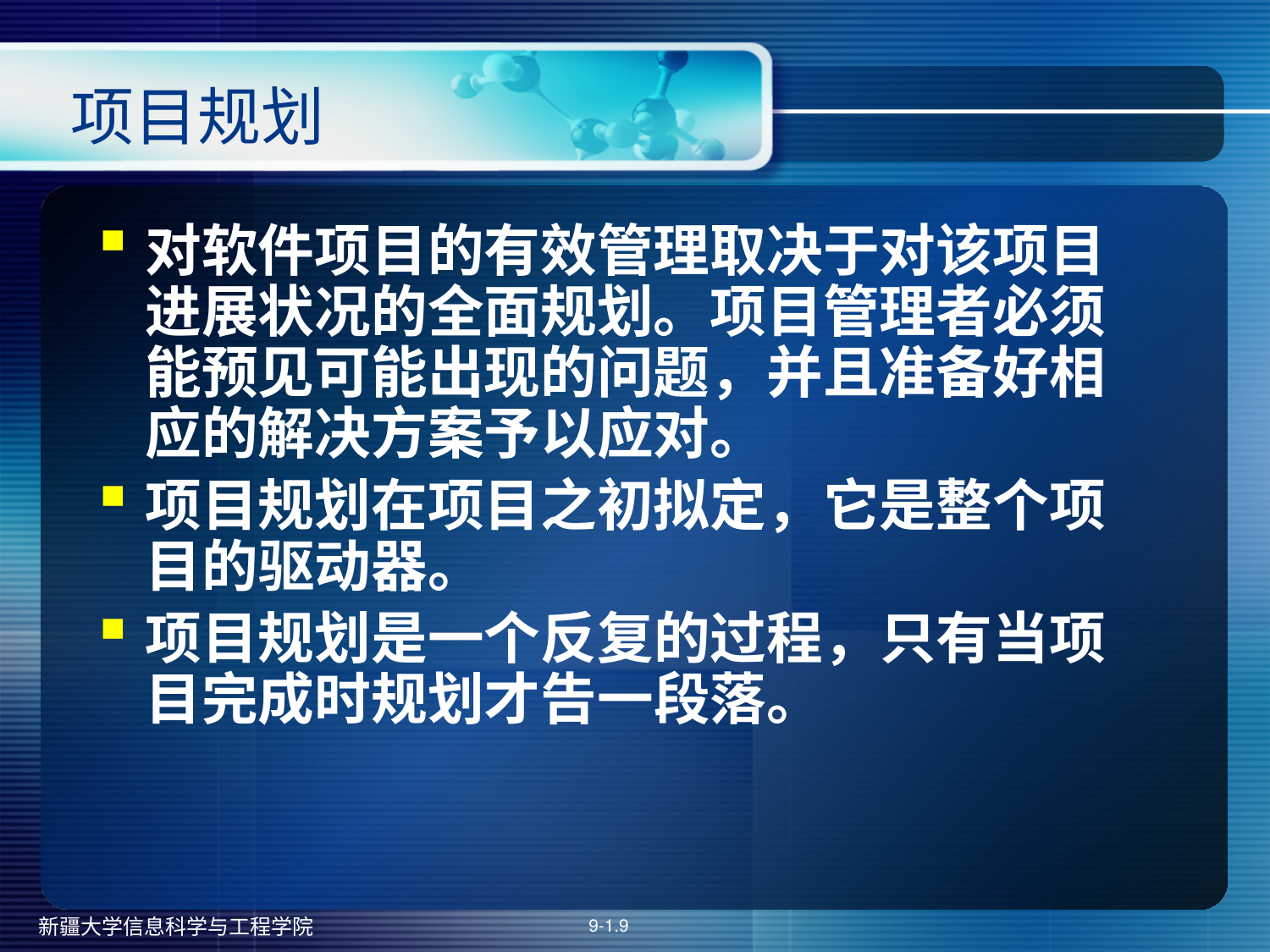

# 项目规划
对软件项目的有效管理取决于对该项目进展状况的全面规划。项目管理者必须能预见可能出现的问题，并且准备好相应的解决方案予以应对。
项目规划在项目之初拟定，它是整个项目的驱动器。
项目规划是一个反复的过程，只有当项目完成时规划才告一段落。